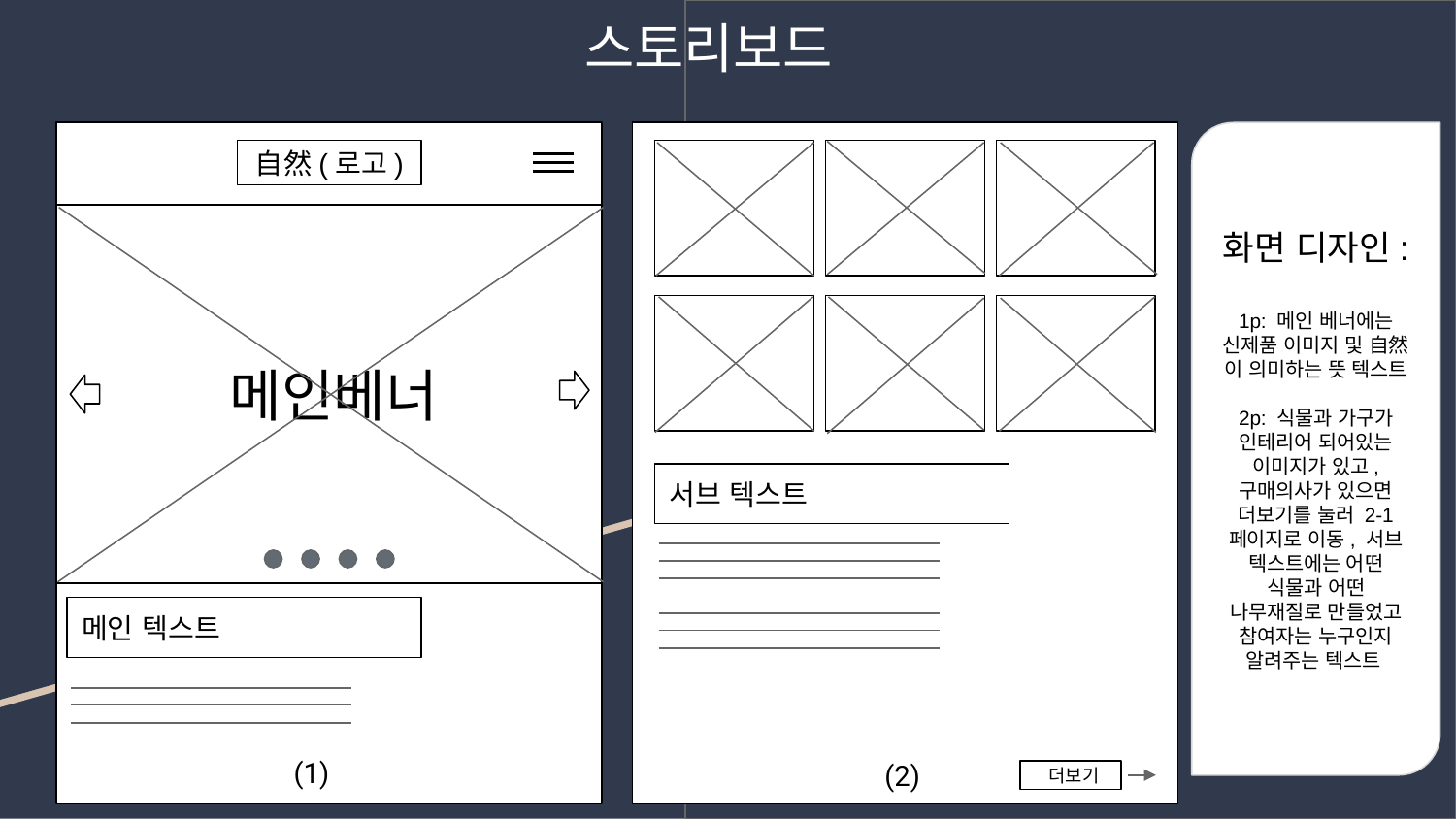

# 스토리보드

화면 디자인:

1p: 메인 베너에는 신제품 이미지 및 自然이 의미하는 뜻 텍스트

2p: 식물과 가구가 인테리어 되어있는 이미지가 있고, 구매의사가 있으면 더보기를 눌러 2-1 페이지로 이동, 서브 텍스트에는 어떤 식물과 어떤 나무재질로 만들었고 참여자는 누구인지 알려주는 텍스트
自然(로고)

                   메인베너

서브 텍스트

메인 텍스트
(1)
(2)
  더보기